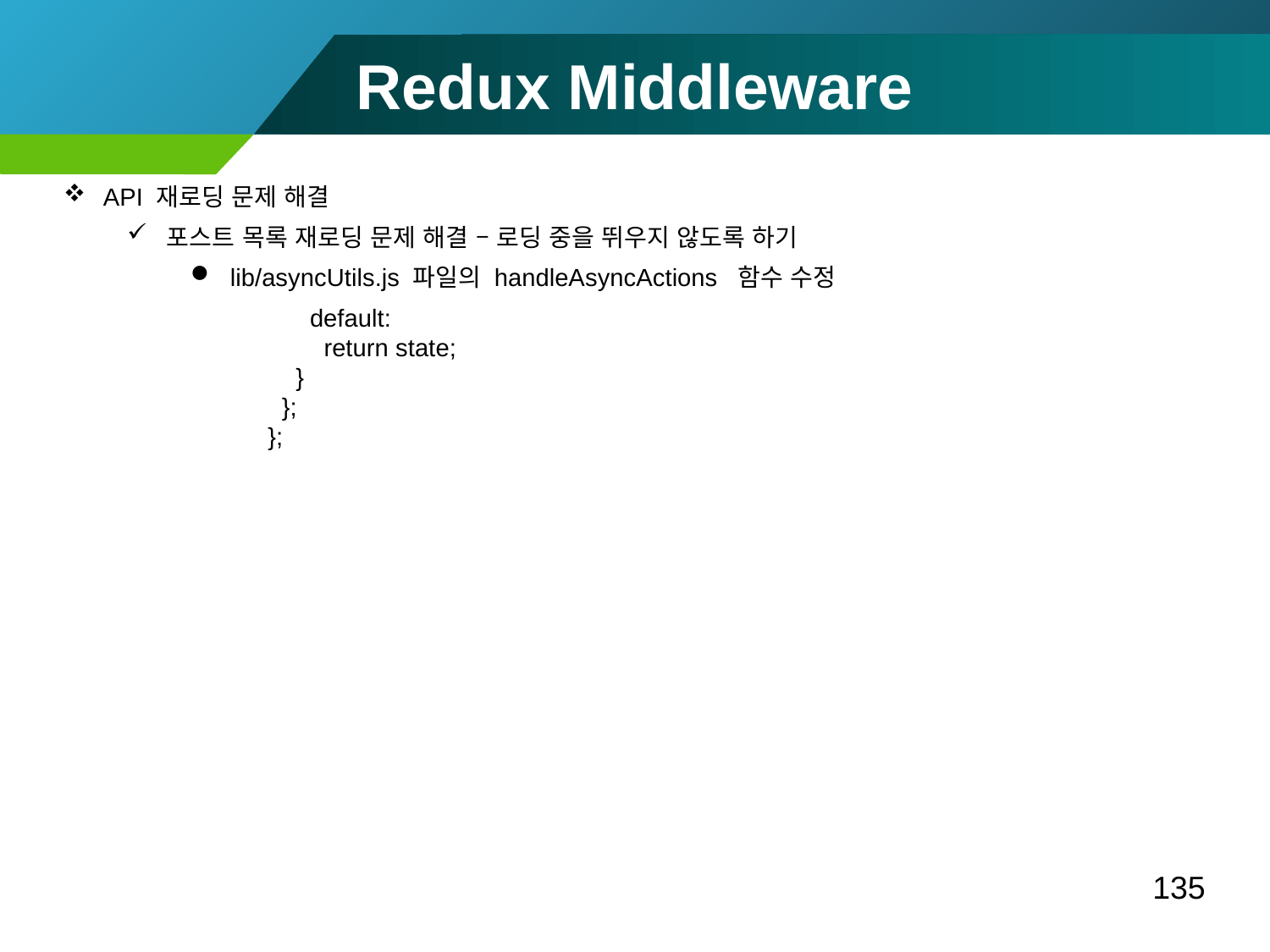

Redux Middleware
API 재로딩 문제 해결
포스트 목록 재로딩 문제 해결 – 로딩 중을 뛰우지 않도록 하기
lib/asyncUtils.js 파일의 handleAsyncActions  함수 수정
        default:
          return state;
      }
    };
  };
135